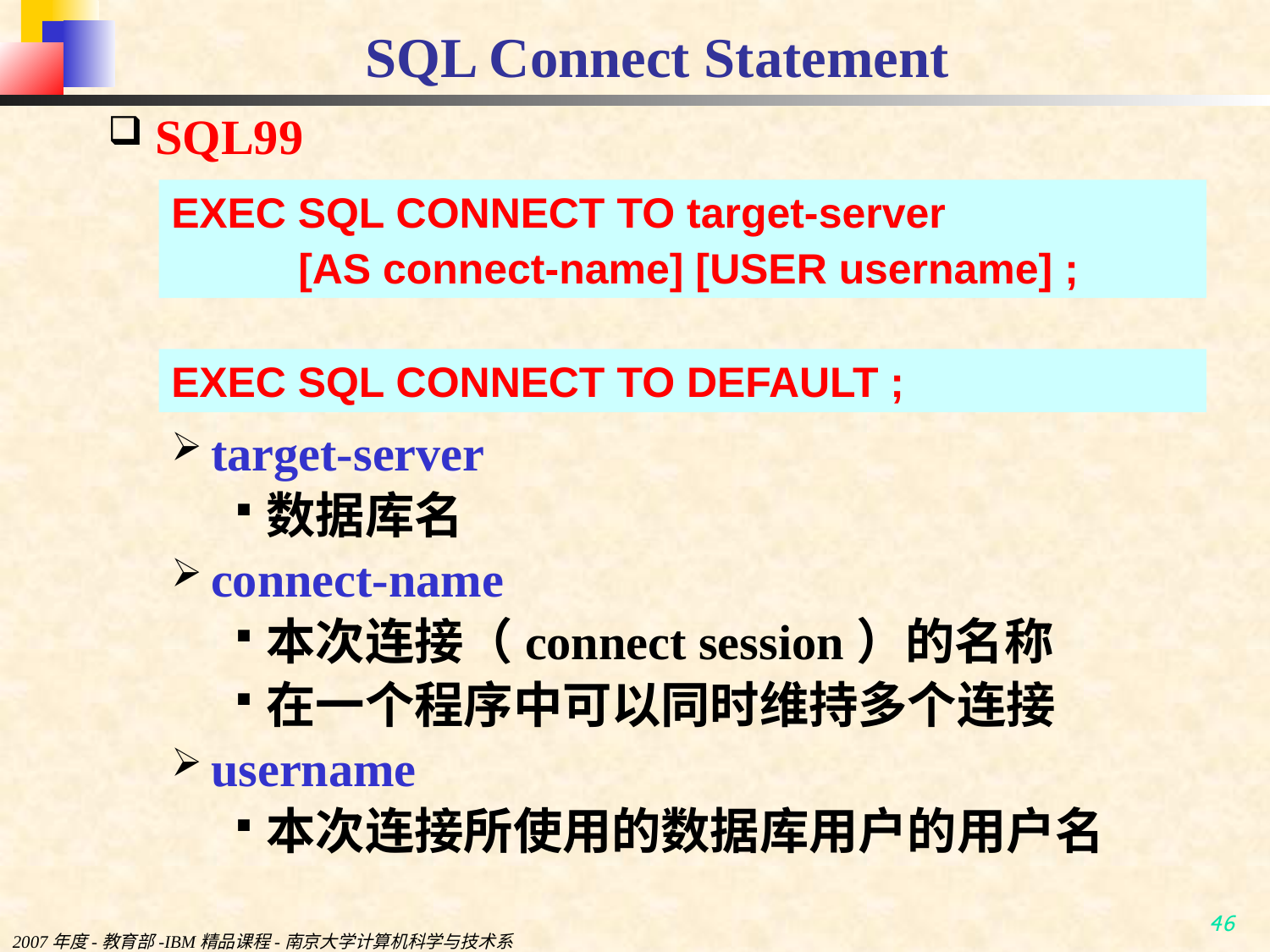

# SQL Connect Statement
SQL99

target-server
数据库名
connect-name
本次连接（connect session）的名称
在一个程序中可以同时维持多个连接
username
本次连接所使用的数据库用户的用户名
EXEC SQL CONNECT TO target-server
	[AS connect-name] [USER username] ;
EXEC SQL CONNECT TO DEFAULT ;
46
2007年度-教育部-IBM精品课程-南京大学计算机科学与技术系